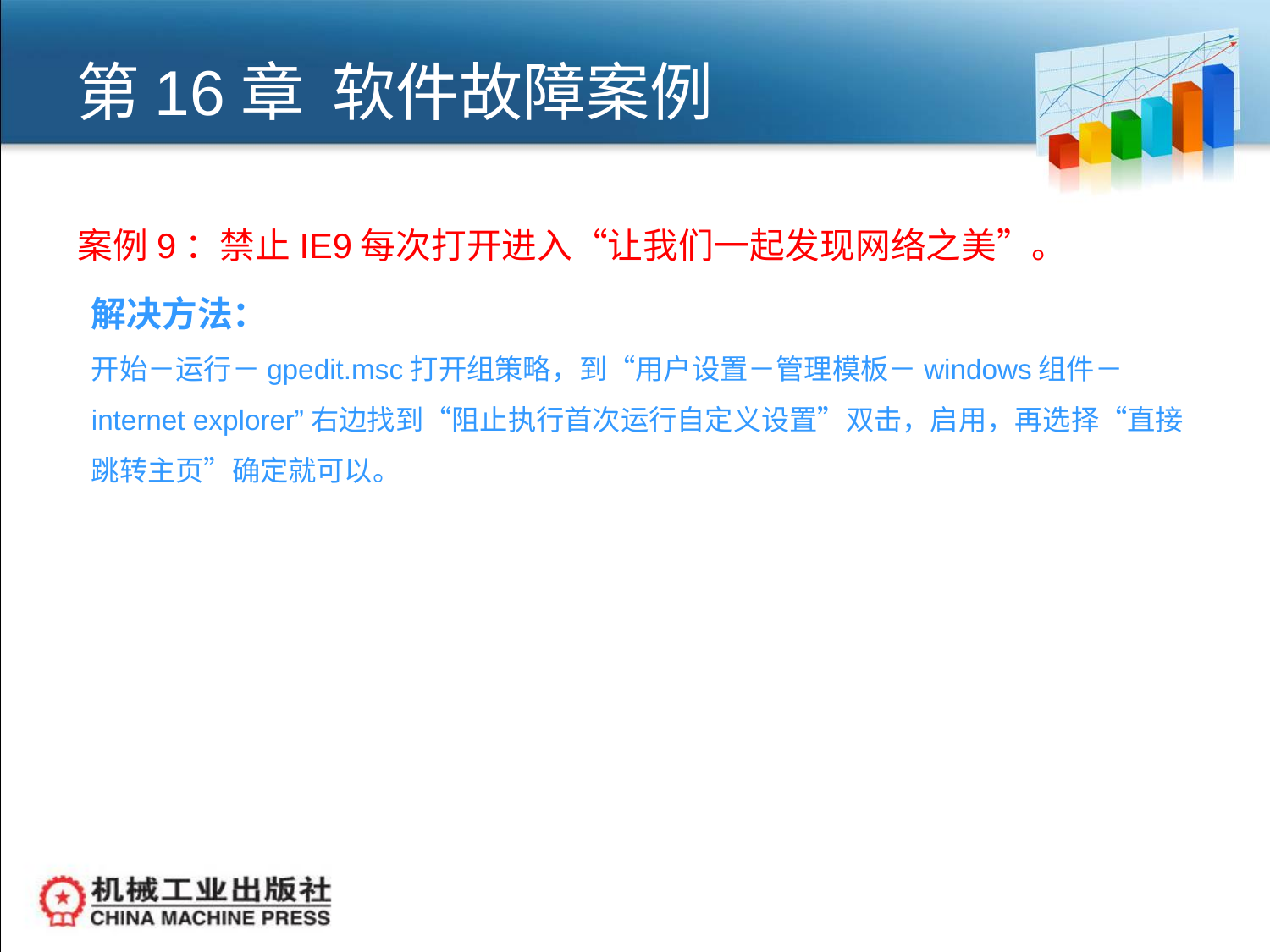

# 第16章  软件故障案例
案例9：禁止IE9每次打开进入“让我们一起发现网络之美”。
解决方法：
开始－运行－gpedit.msc打开组策略，到“用户设置－管理模板－windows组件－internet explorer”右边找到“阻止执行首次运行自定义设置”双击，启用，再选择“直接跳转主页”确定就可以。